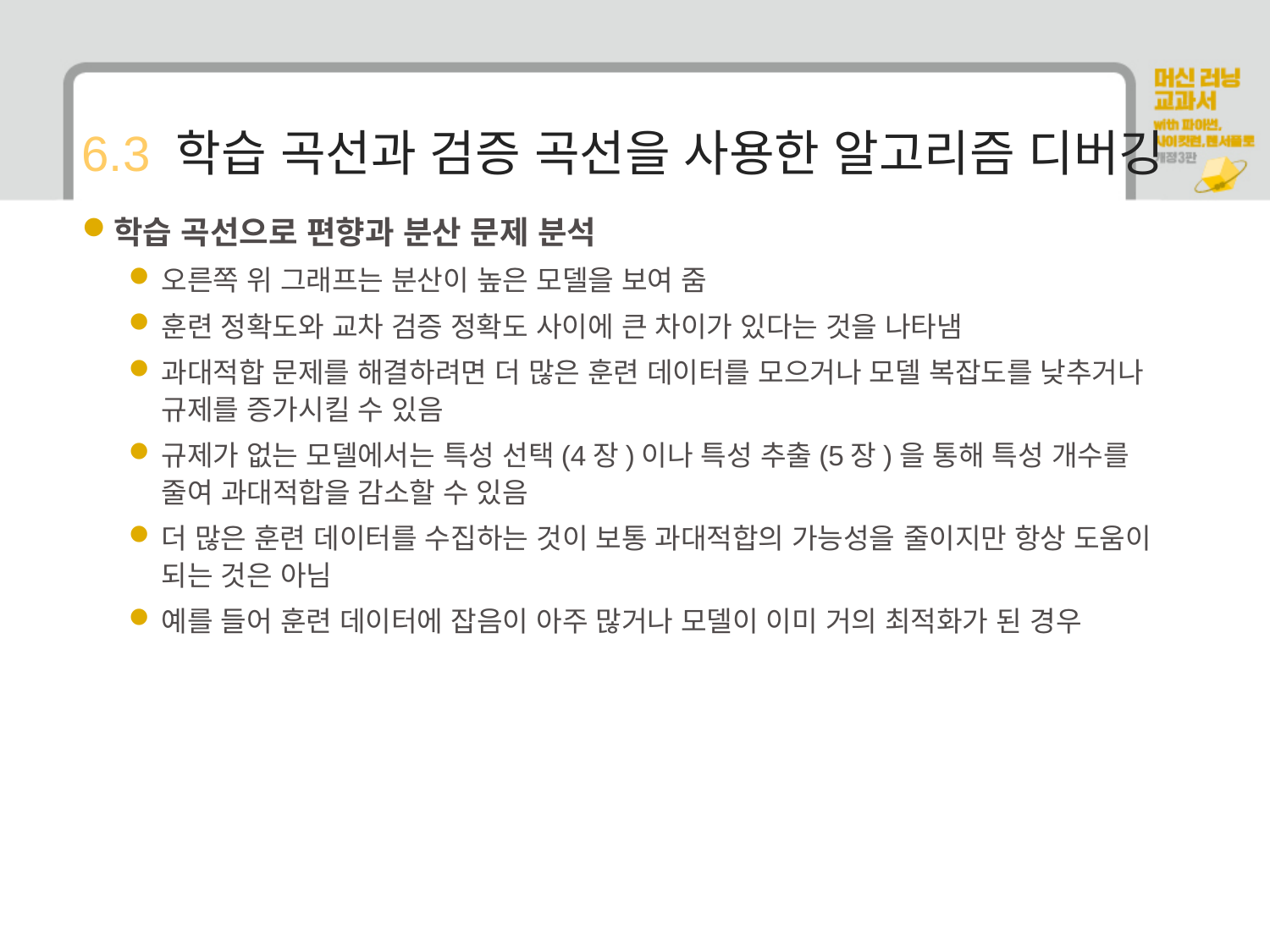

# 6.3 학습 곡선과 검증 곡선을 사용한 알고리즘 디버깅
학습 곡선으로 편향과 분산 문제 분석
오른쪽 위 그래프는 분산이 높은 모델을 보여 줌
훈련 정확도와 교차 검증 정확도 사이에 큰 차이가 있다는 것을 나타냄
과대적합 문제를 해결하려면 더 많은 훈련 데이터를 모으거나 모델 복잡도를 낮추거나 규제를 증가시킬 수 있음
규제가 없는 모델에서는 특성 선택(4장)이나 특성 추출(5장)을 통해 특성 개수를 줄여 과대적합을 감소할 수 있음
더 많은 훈련 데이터를 수집하는 것이 보통 과대적합의 가능성을 줄이지만 항상 도움이 되는 것은 아님
예를 들어 훈련 데이터에 잡음이 아주 많거나 모델이 이미 거의 최적화가 된 경우